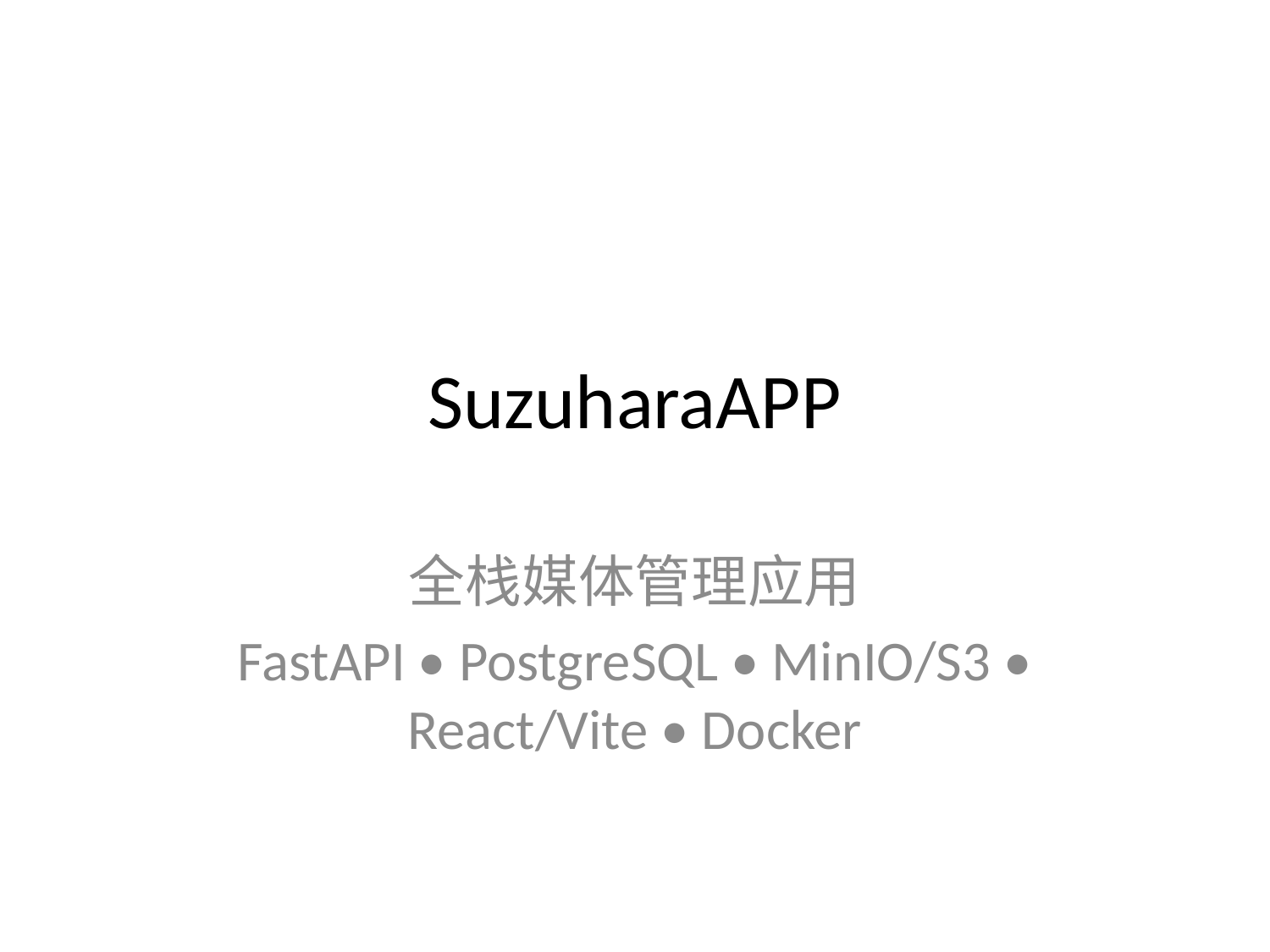

# SuzuharaAPP
全栈媒体管理应用
FastAPI • PostgreSQL • MinIO/S3 • React/Vite • Docker